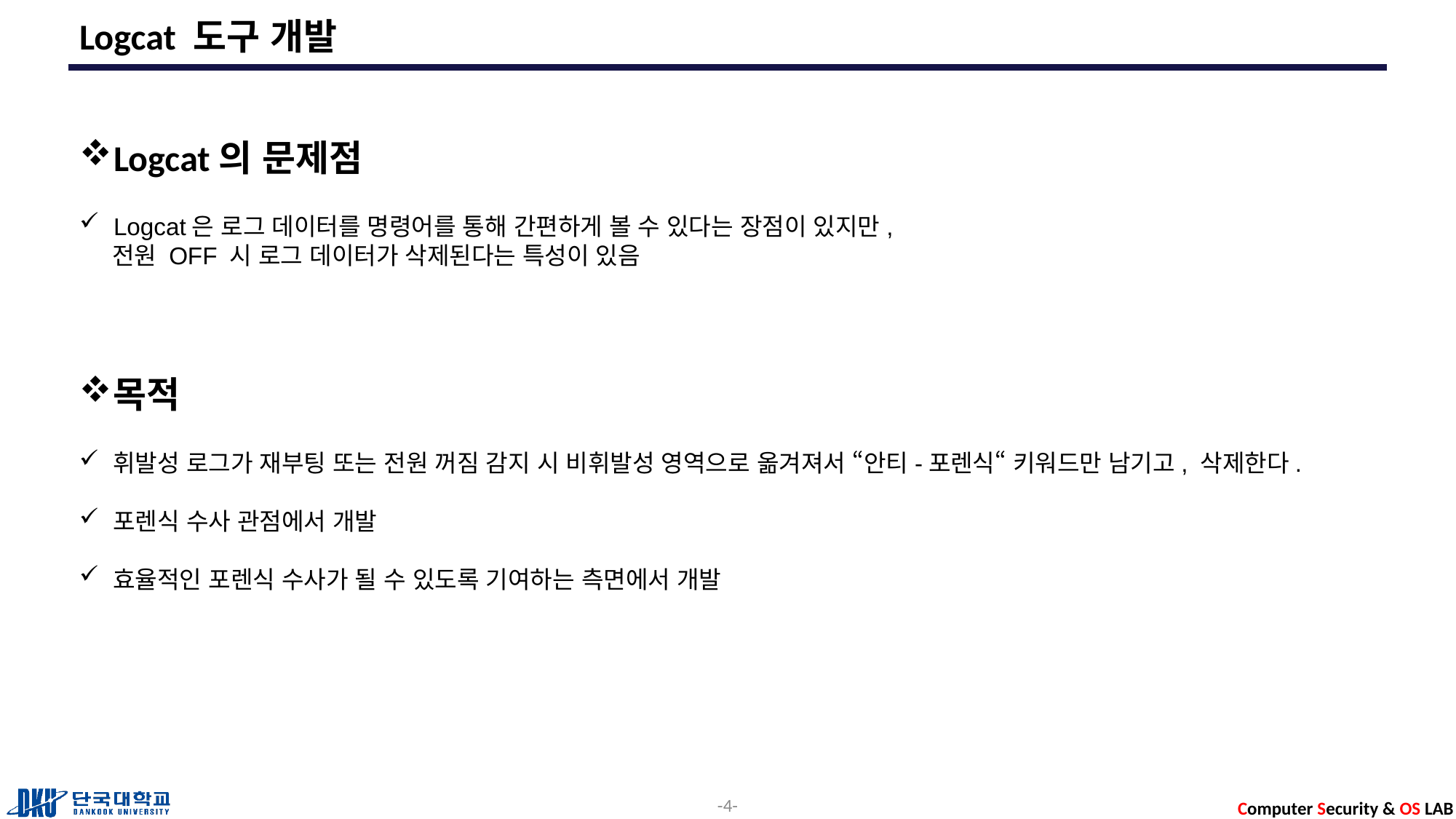

# Logcat 도구 개발
Logcat의 문제점

Logcat은 로그 데이터를 명령어를 통해 간편하게 볼 수 있다는 장점이 있지만,
    전원 OFF 시 로그 데이터가 삭제된다는 특성이 있음
목적

휘발성 로그가 재부팅 또는 전원 꺼짐 감지 시 비휘발성 영역으로 옮겨져서 “안티-포렌식“ 키워드만 남기고, 삭제한다.

포렌식 수사 관점에서 개발

효율적인 포렌식 수사가 될 수 있도록 기여하는 측면에서 개발
4